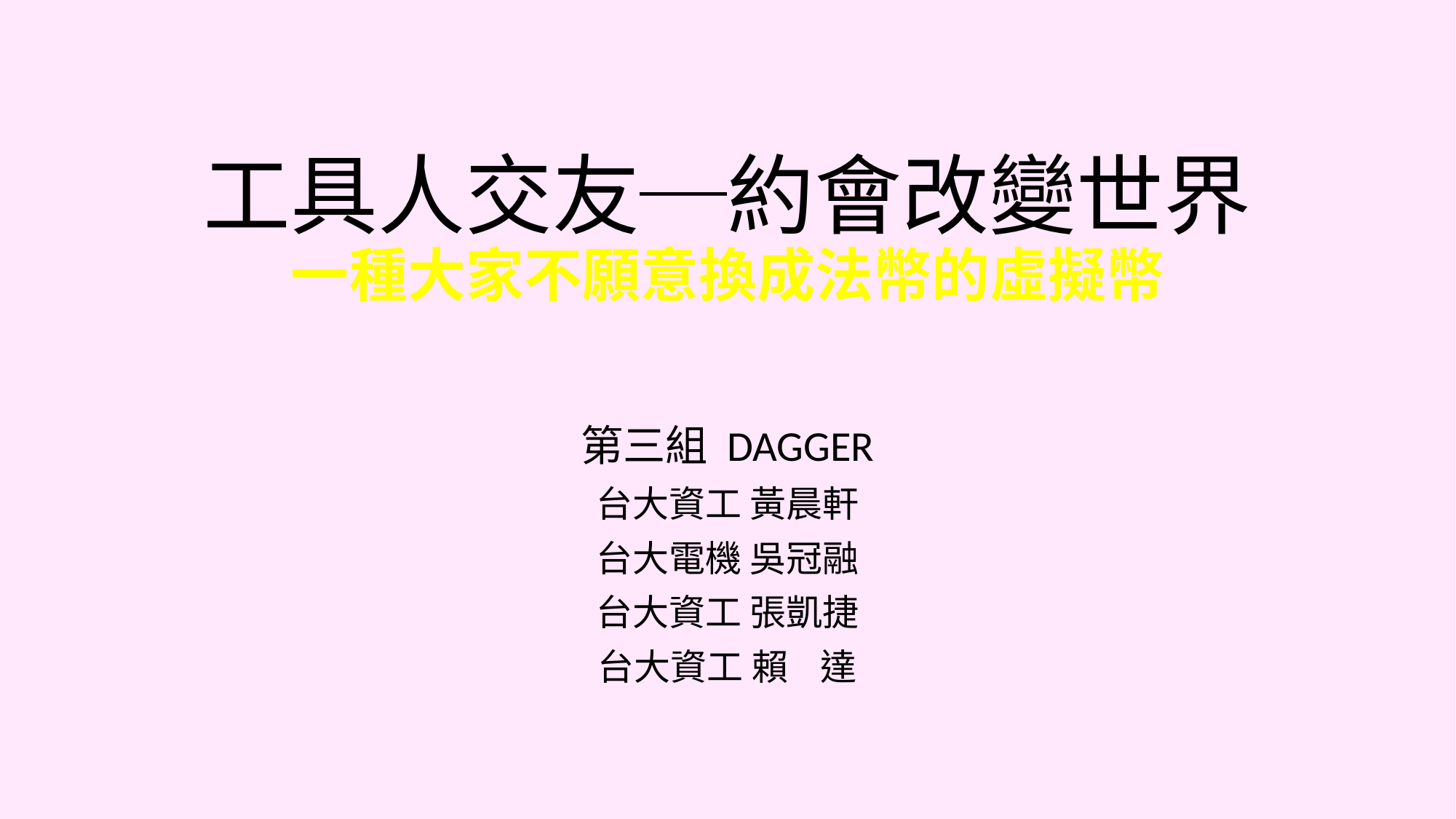

# 工具人交友─約會改變世界 一種大家不願意換成法幣的虛擬幣
第三組 DAGGER
台大資工 黃晨軒
台大電機 吳冠融
台大資工 張凱捷
台大資工 賴    達